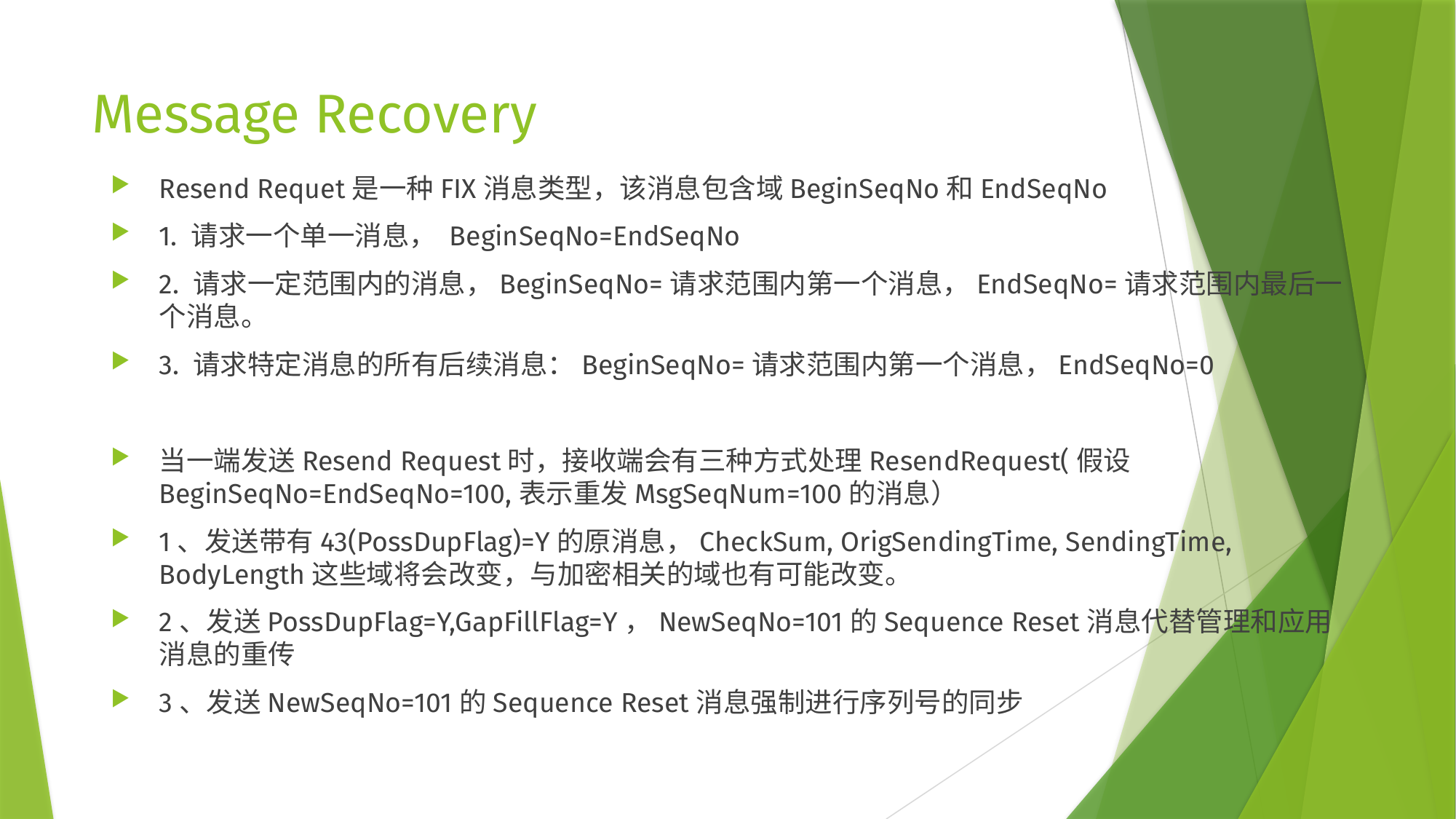

# Message Recovery
Resend Requet是一种FIX消息类型，该消息包含域BeginSeqNo和EndSeqNo
1. 请求一个单一消息， BeginSeqNo=EndSeqNo
2. 请求一定范围内的消息，BeginSeqNo=请求范围内第一个消息，EndSeqNo=请求范围内最后一个消息。
3. 请求特定消息的所有后续消息：BeginSeqNo=请求范围内第一个消息，EndSeqNo=0

当一端发送Resend Request时，接收端会有三种方式处理ResendRequest(假设BeginSeqNo=EndSeqNo=100,表示重发MsgSeqNum=100的消息）
1、发送带有43(PossDupFlag)=Y的原消息，CheckSum, OrigSendingTime, SendingTime, BodyLength这些域将会改变，与加密相关的域也有可能改变。
2、发送PossDupFlag=Y,GapFillFlag=Y，NewSeqNo=101的Sequence Reset消息代替管理和应用消息的重传
3、发送NewSeqNo=101的Sequence Reset消息强制进行序列号的同步